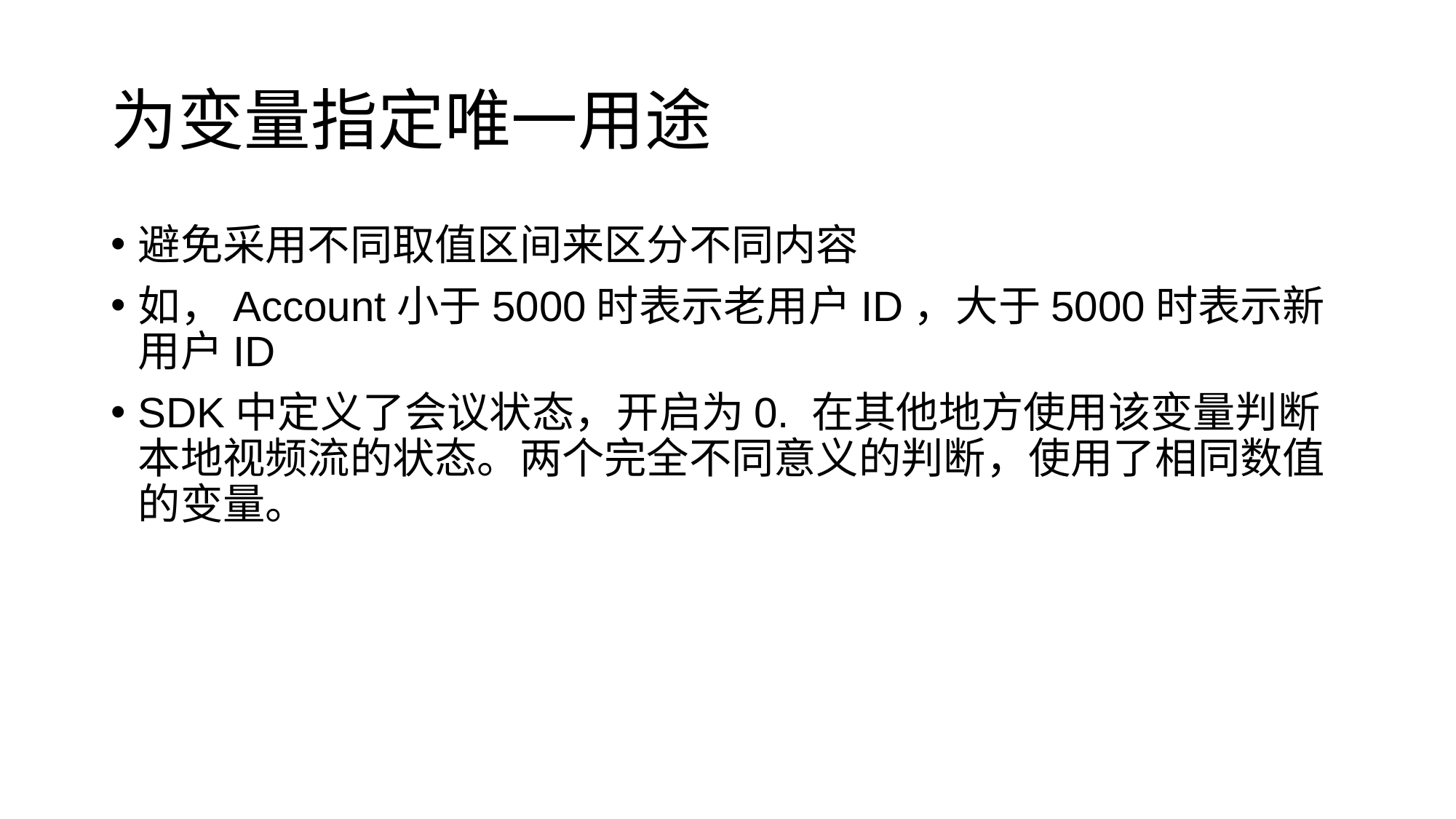

# 为变量指定唯一用途
避免采用不同取值区间来区分不同内容
如，Account小于5000时表示老用户ID，大于5000时表示新用户ID
SDK中定义了会议状态，开启为0. 在其他地方使用该变量判断本地视频流的状态。两个完全不同意义的判断，使用了相同数值的变量。